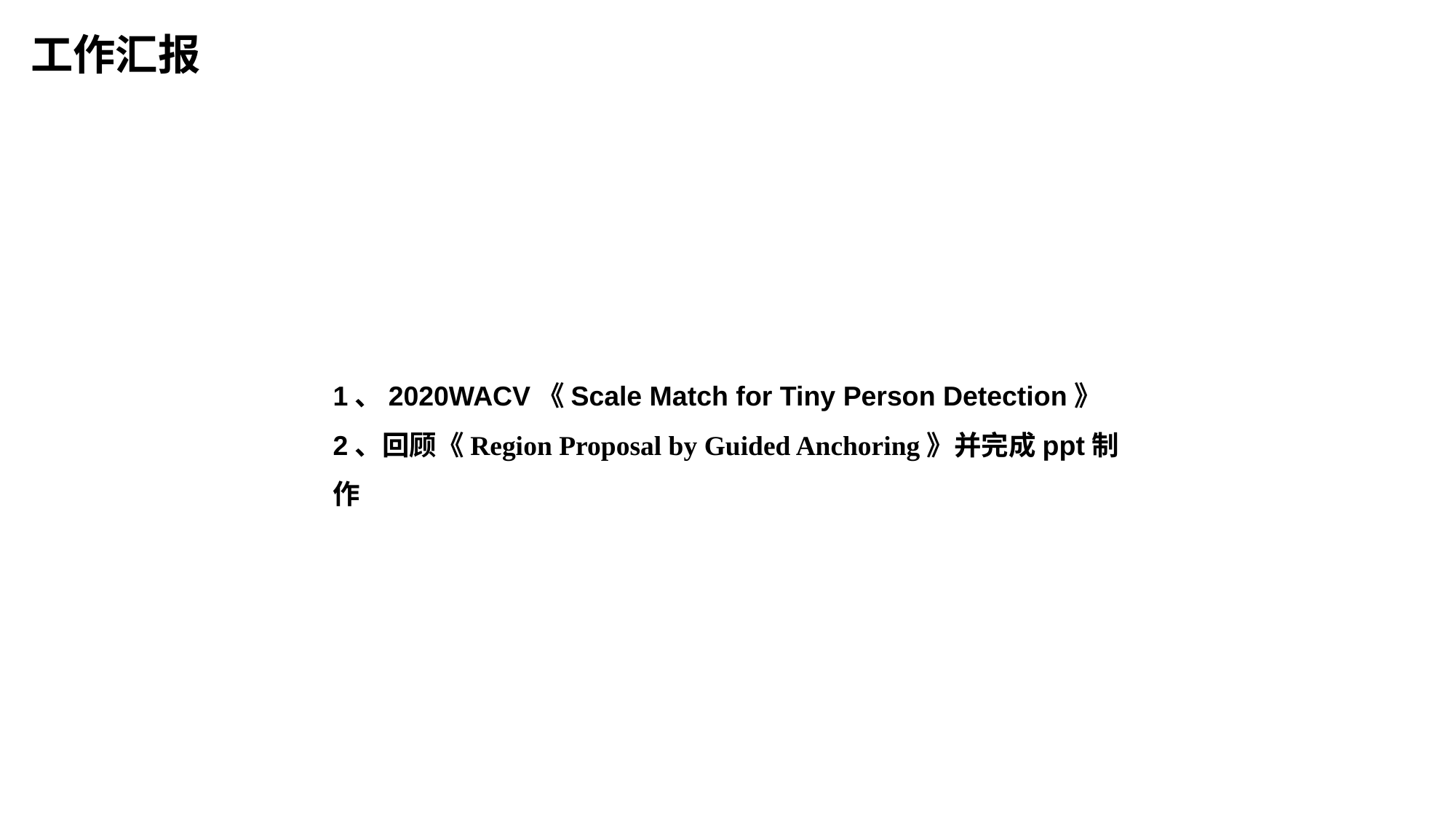

工作汇报
1、2020WACV《Scale Match for Tiny Person Detection》
2、回顾《Region Proposal by Guided Anchoring》并完成ppt制作